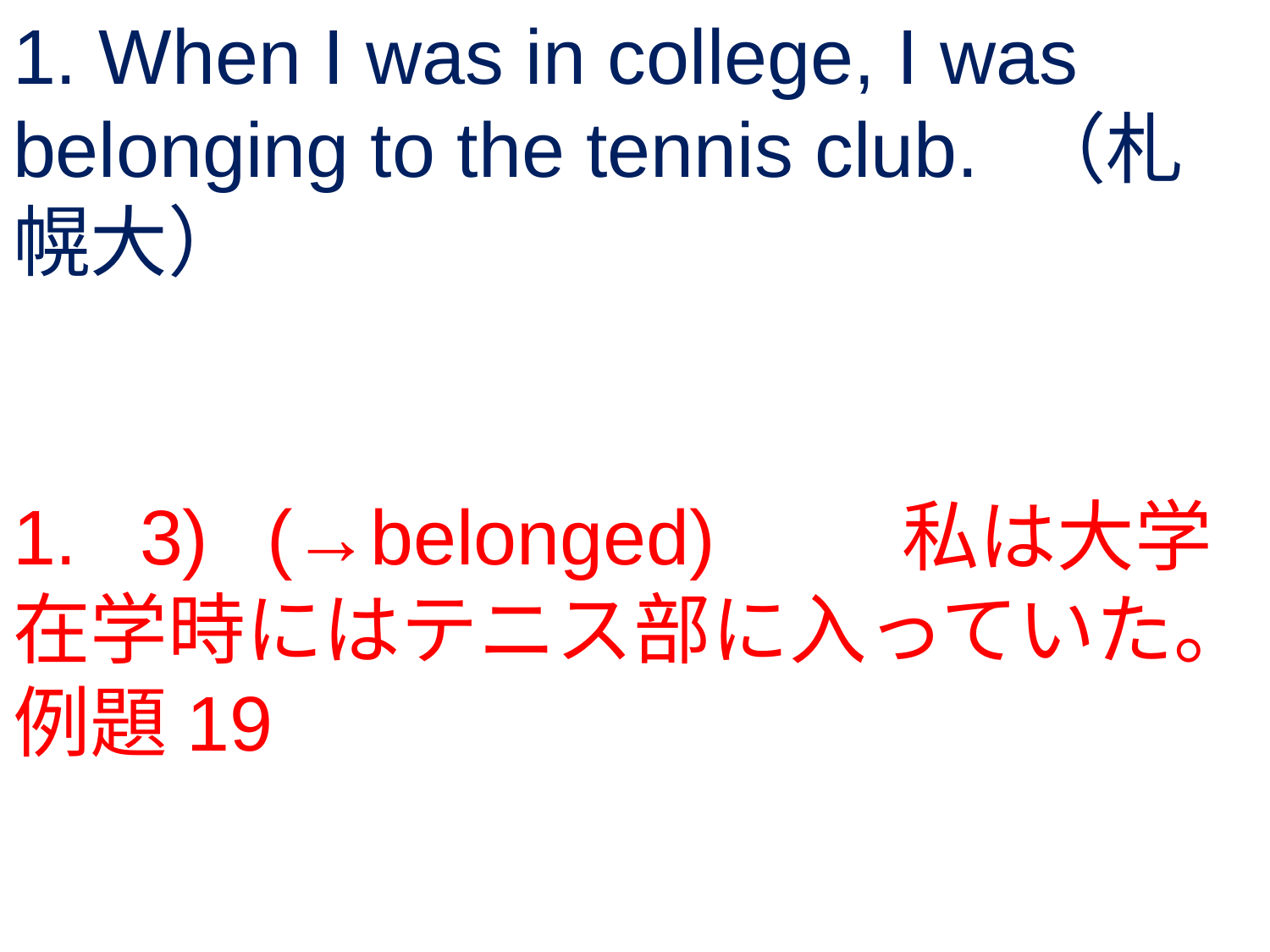

# 1. When I was in college, I was belonging to the tennis club.	（札幌大）
1.	3) 	(→belonged)		私は大学在学時にはテニス部に入っていた。例題19